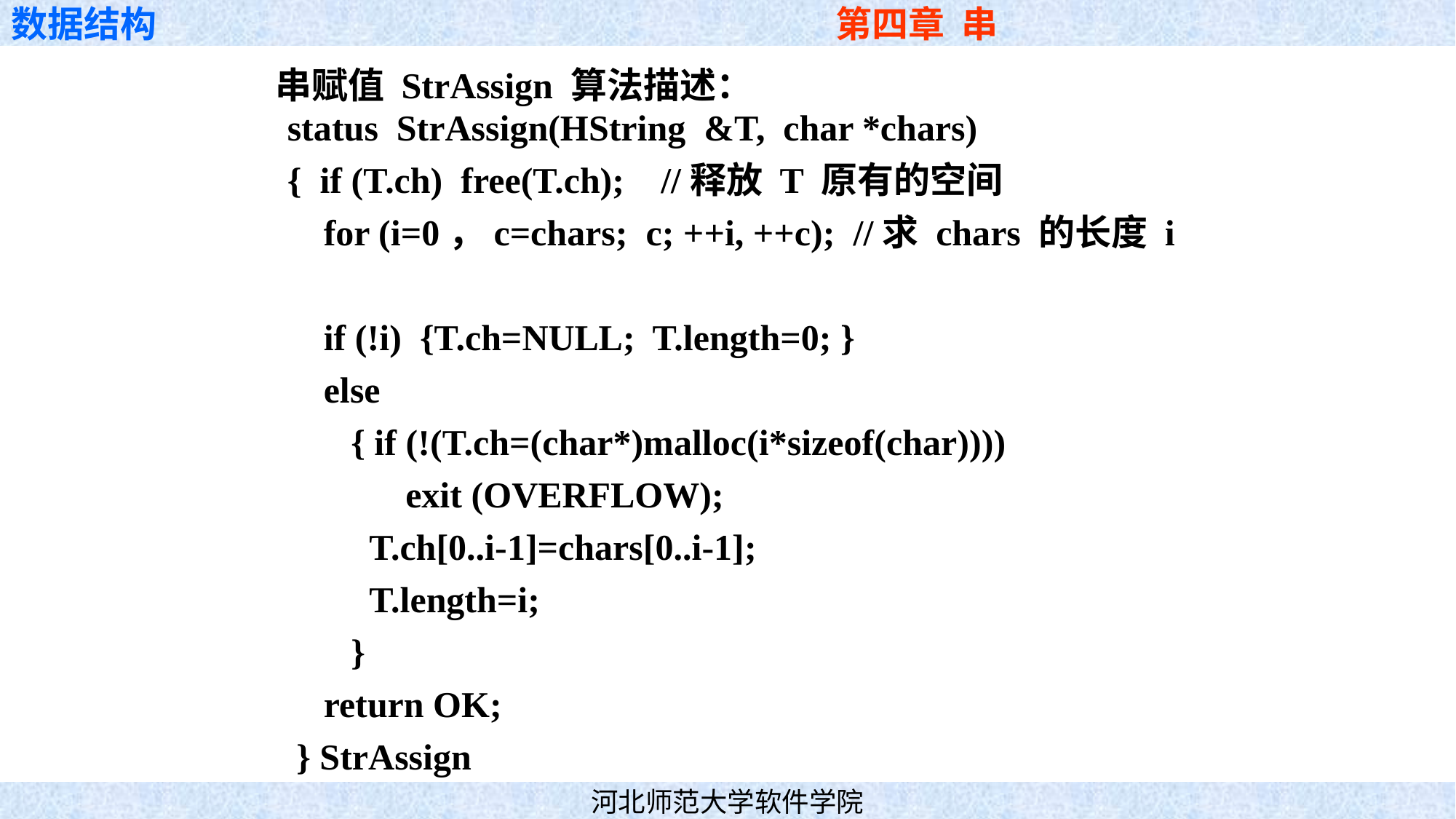

串赋值 StrAssign 算法描述：
status  StrAssign(HString  &T,  char *chars)
{  if (T.ch)  free(T.ch);    //释放 T 原有的空间
    for (i=0，c=chars;  c; ++i, ++c);  //求 chars 的长度 i
    if (!i)  {T.ch=NULL;  T.length=0; }
    else
       { if (!(T.ch=(char*)malloc(i*sizeof(char))))
             exit (OVERFLOW);
         T.ch[0..i-1]=chars[0..i-1];
         T.length=i;
       }
    return OK;
 } StrAssign